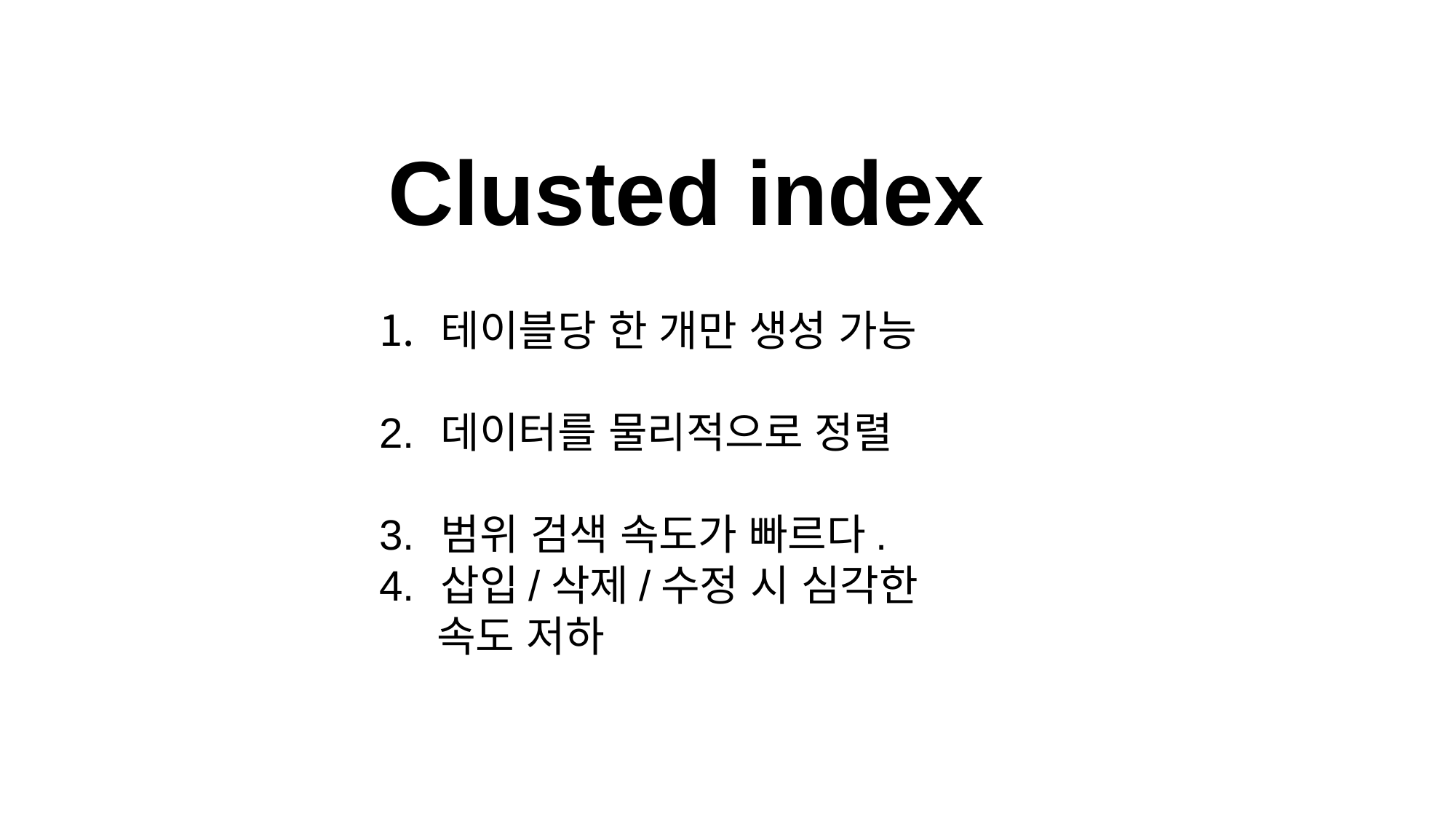

# Clusted index
테이블당 한 개만 생성 가능
데이터를 물리적으로 정렬
범위 검색 속도가 빠르다.
삽입/삭제/수정 시 심각한
    속도 저하